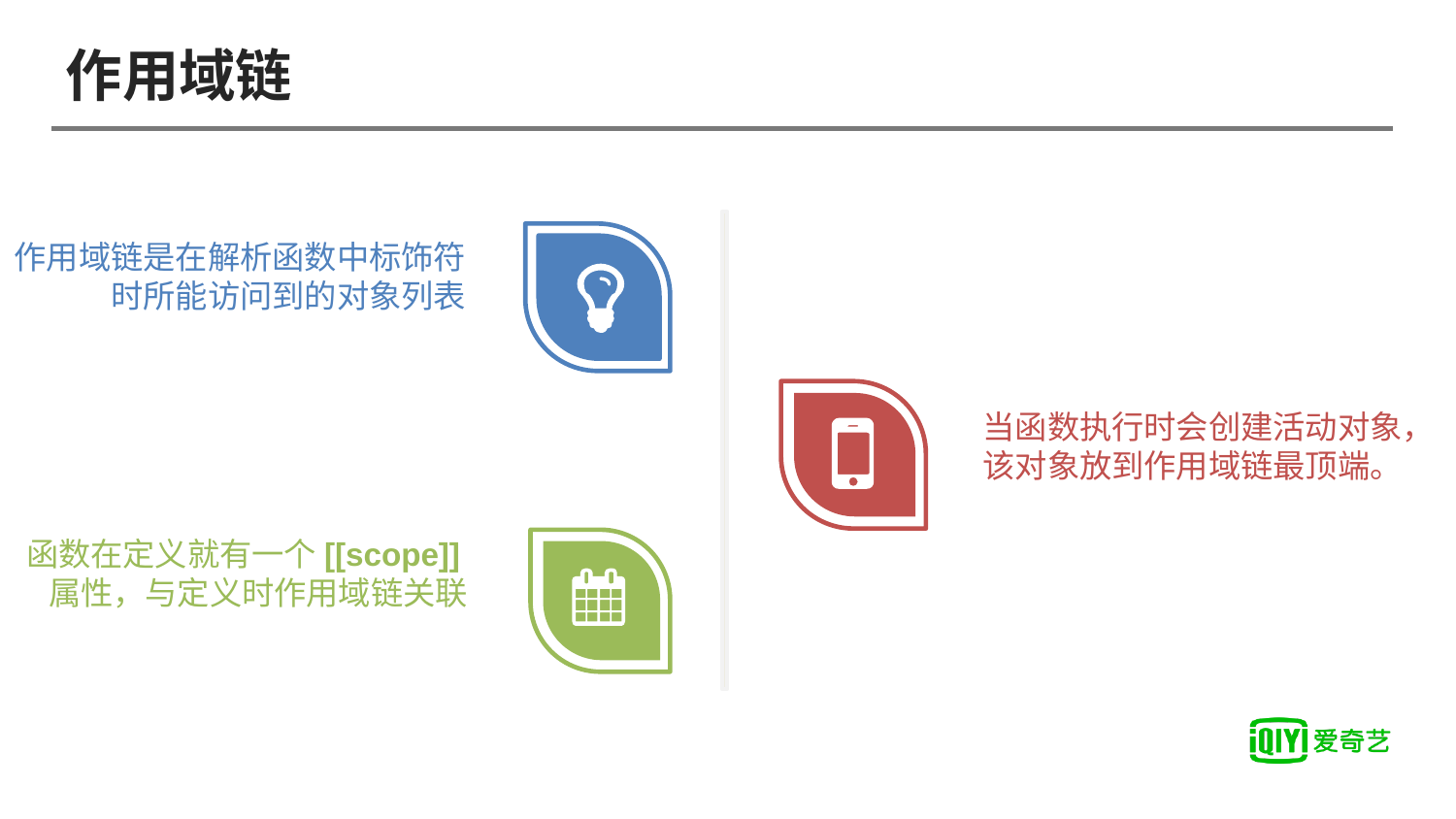

# 作用域链

作用域链是在解析函数中标饰符时所能访问到的对象列表

当函数执行时会创建活动对象，该对象放到作用域链最顶端。

函数在定义就有一个[[scope]]属性，与定义时作用域链关联